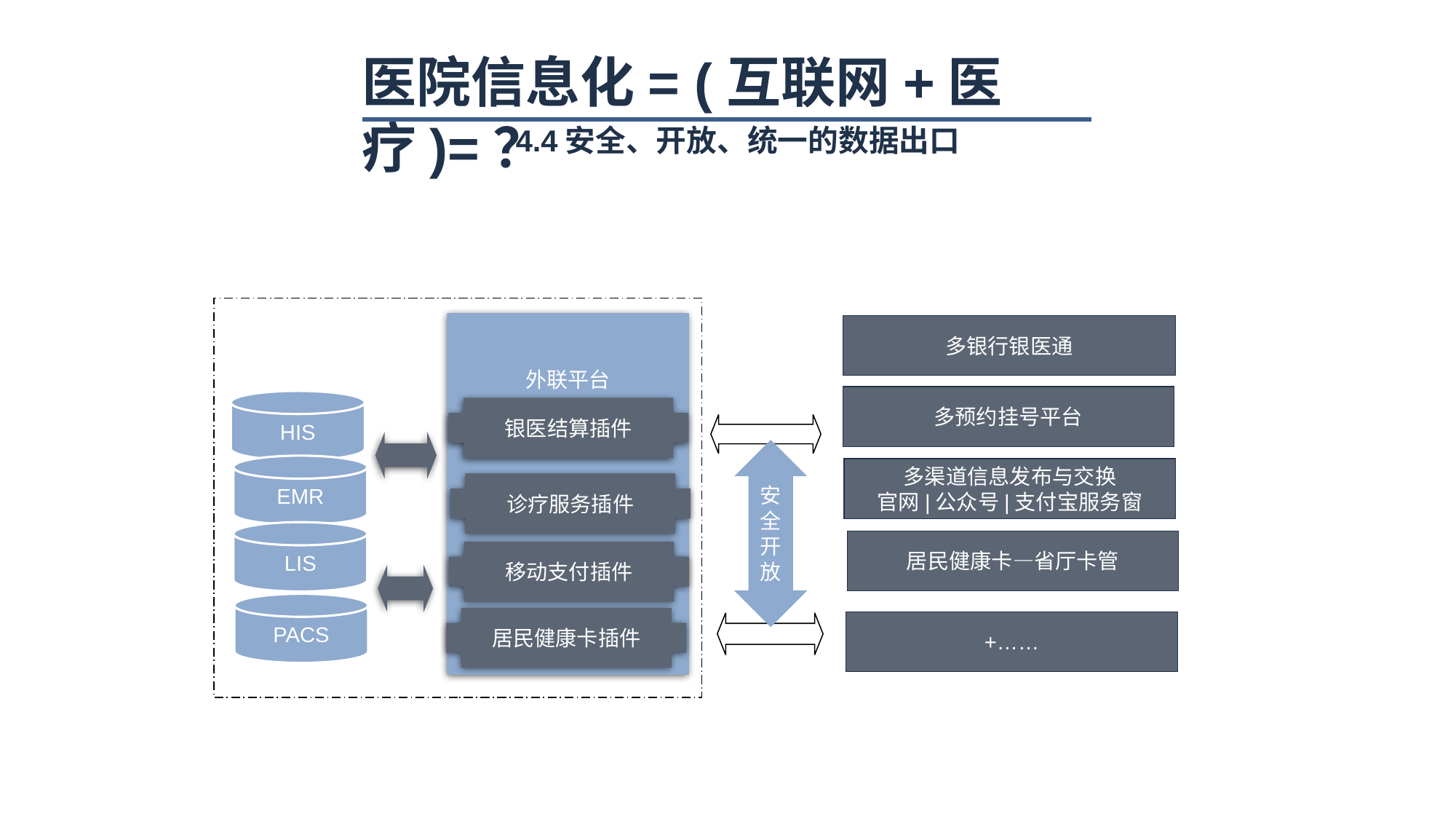

医院信息化= (互联网+医疗)=？
4.4安全、开放、统一的数据出口

院内
院外

外联平台

多银行银医通
多预约挂号平台
HIS
银医结算插件

安全开放
EMR
多渠道信息发布与交换
官网|公众号|支付宝服务窗
诊疗服务插件
LIS
居民健康卡—省厅卡管
移动支付插件

PACS
居民健康卡插件
+……